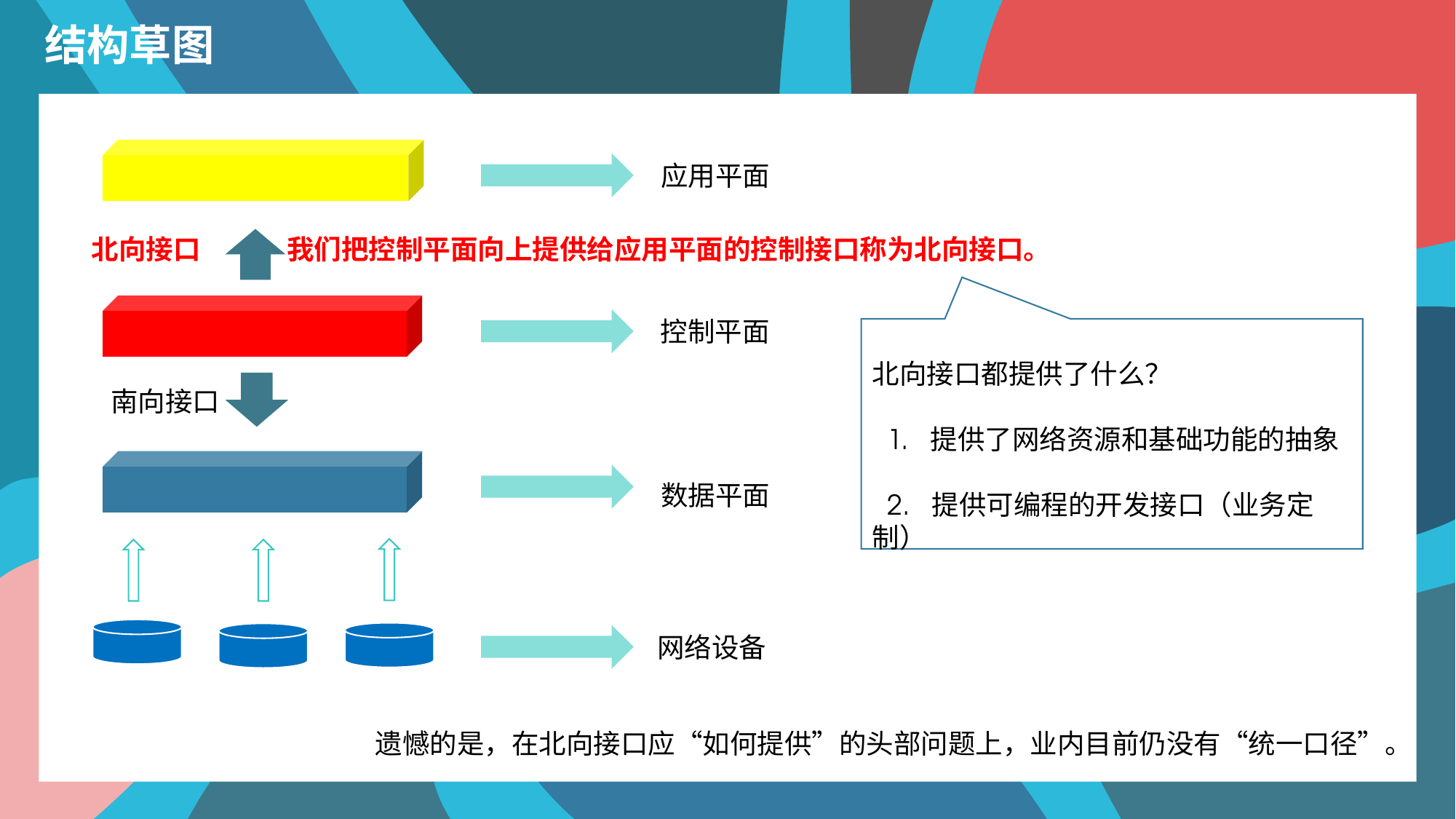

结构草图

应用平面
  北向接口              我们把控制平面向上提供给应用平面的控制接口称为北向接口。

控制平面

北向接口都提供了什么？

  1.  提供了网络资源和基础功能的抽象

  2.  提供可编程的开发接口（业务定制）

南向接口

数据平面

网络设备
遗憾的是，在北向接口应“如何提供”的头部问题上，业内目前仍没有“统一口径”。